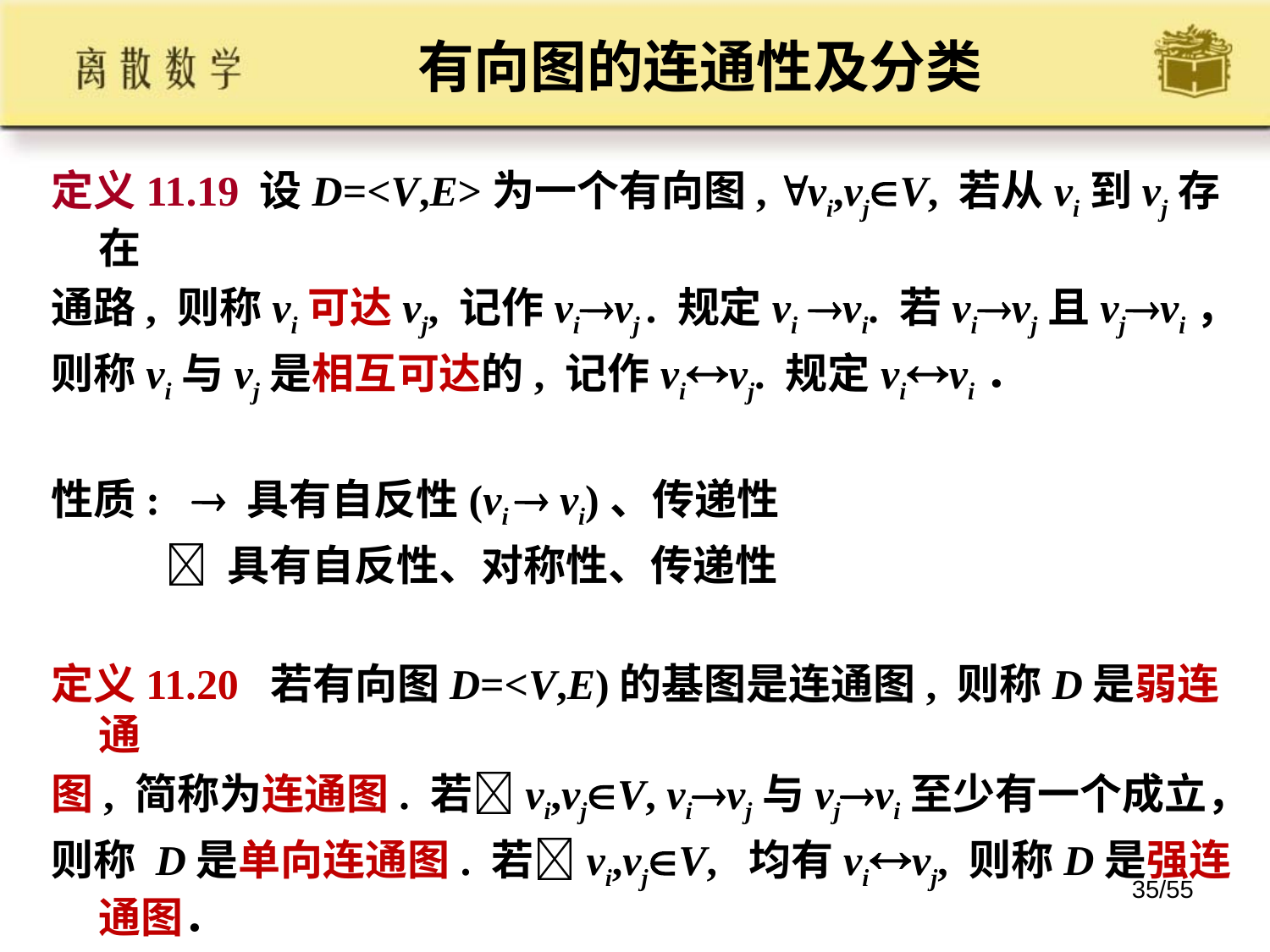

# 有向图的连通性及分类
定义11.19 设D=<V,E>为一个有向图, ∀vi,vj∈V, 若从vi到vj存在
通路, 则称vi可达vj, 记作vi→vj . 规定vi →vi. 若vi→vj且vj→vi，
则称vi与vj是相互可达的, 记作vi↔vj. 规定vi↔vi．

性质:   → 具有自反性(vi → vi)、传递性
            ↔ 具有自反性、对称性、传递性

定义11.20  若有向图D=<V,E)的基图是连通图, 则称D是弱连通
图, 简称为连通图. 若∀vi,vj∈V, vi→vj与vj→vi至少有一个成立，
则称 D是单向连通图. 若∀vi,vj∈V,  均有vi↔vj, 则称D是强连通图．
35/55